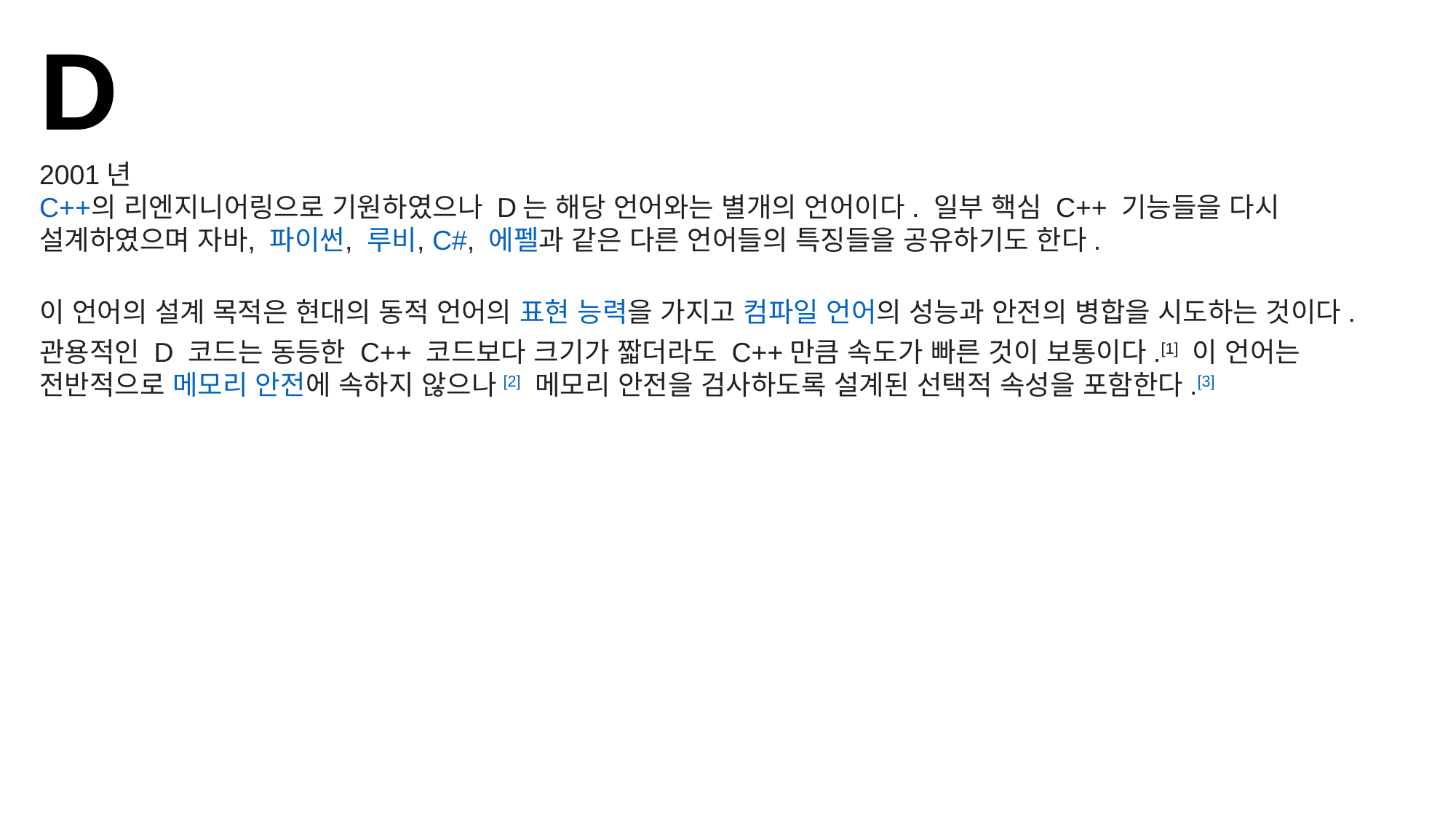

D
2001년
C++의 리엔지니어링으로 기원하였으나 D는 해당 언어와는 별개의 언어이다. 일부 핵심 C++ 기능들을 다시 설계하였으며 자바, 파이썬, 루비, C#, 에펠과 같은 다른 언어들의 특징들을 공유하기도 한다.

이 언어의 설계 목적은 현대의 동적 언어의 표현 능력을 가지고 컴파일 언어의 성능과 안전의 병합을 시도하는 것이다. 관용적인 D 코드는 동등한 C++ 코드보다 크기가 짧더라도 C++만큼 속도가 빠른 것이 보통이다.[1] 이 언어는 전반적으로 메모리 안전에 속하지 않으나[2] 메모리 안전을 검사하도록 설계된 선택적 속성을 포함한다.[3]